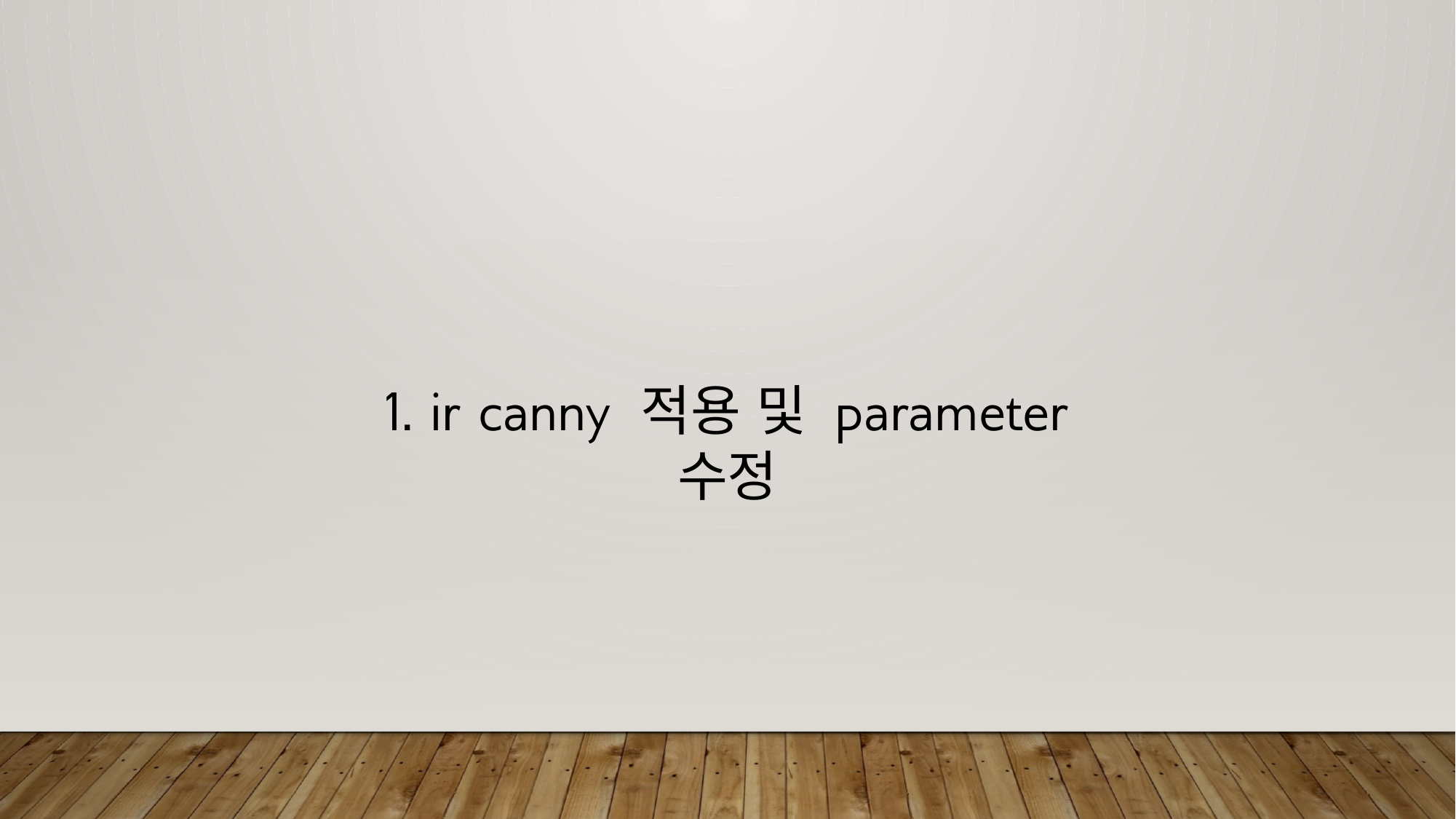

1. ir canny 적용 및 parameter 수정